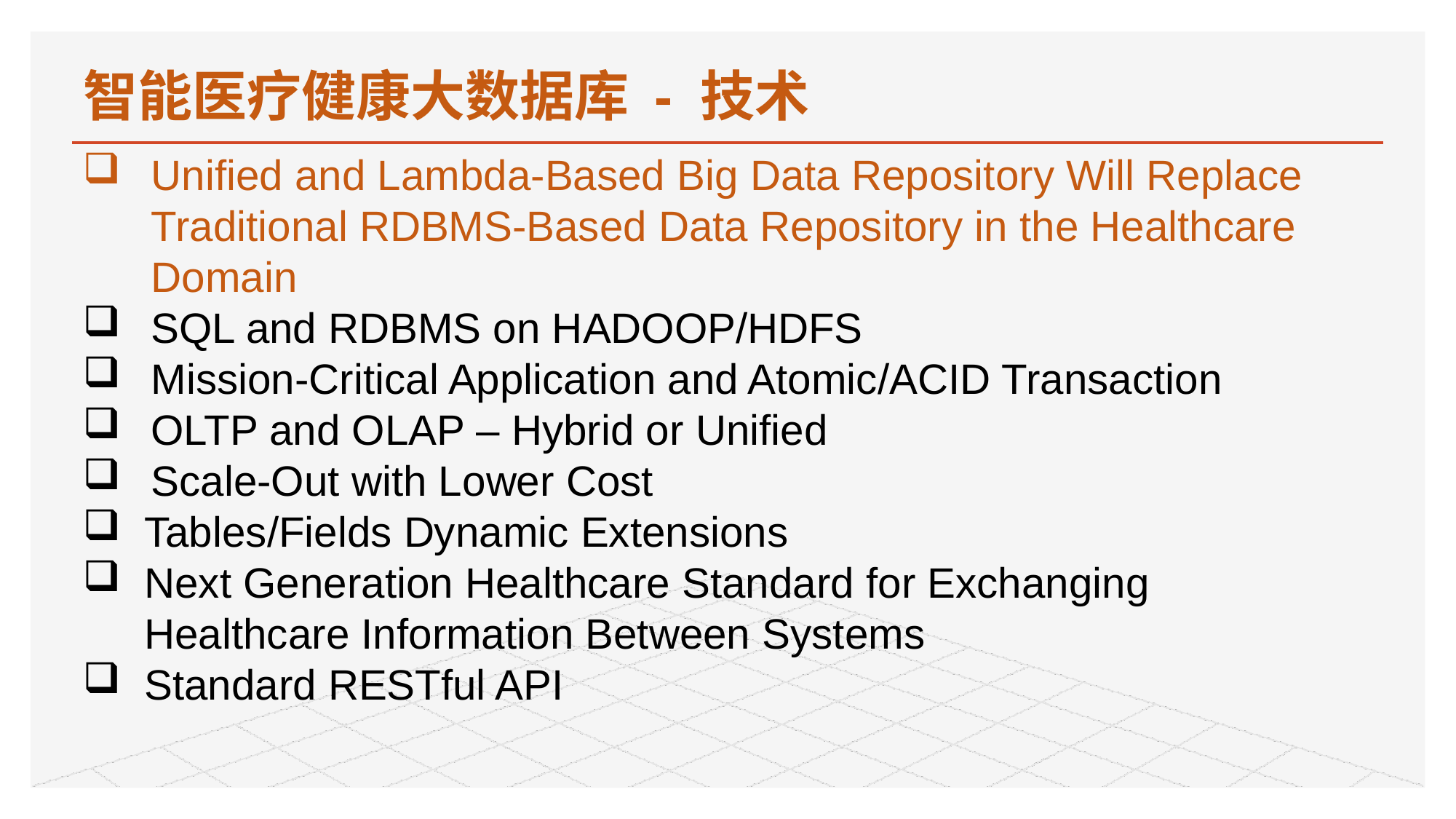

# 智能医疗健康大数据库 - 技术
Unified and Lambda-Based Big Data Repository Will Replace Traditional RDBMS-Based Data Repository in the Healthcare Domain
SQL and RDBMS on HADOOP/HDFS
Mission-Critical Application and Atomic/ACID Transaction
OLTP and OLAP – Hybrid or Unified
Scale-Out with Lower Cost
Tables/Fields Dynamic Extensions
Next Generation Healthcare Standard for Exchanging Healthcare Information Between Systems
Standard RESTful API